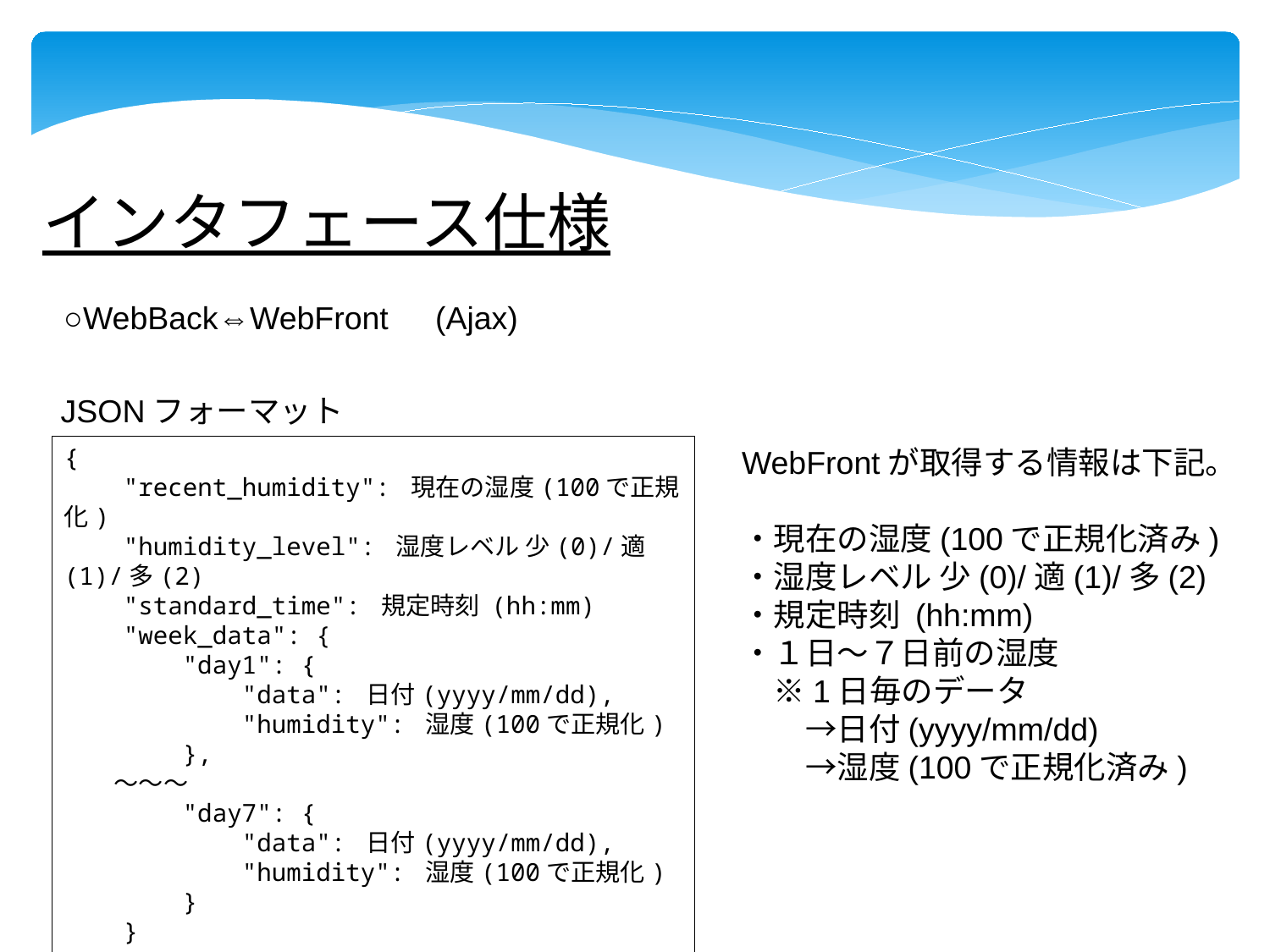

インタフェース仕様
○WebBack⇔WebFront　(Ajax)
JSONフォーマット
{
    "recent_humidity": 現在の湿度(100で正規化)
    "humidity_level": 湿度レベル 少(0)/適(1)/多(2)
    "standard_time": 規定時刻 (hh:mm)
    "week_data": {
        "day1": {
            "data": 日付(yyyy/mm/dd),
            "humidity": 湿度(100で正規化)
        },
        ～～～
        "day7": {
            "data": 日付(yyyy/mm/dd),
            "humidity": 湿度(100で正規化)
        }
    }
}
WebFrontが取得する情報は下記。

・現在の湿度(100で正規化済み)
・湿度レベル 少(0)/適(1)/多(2)
・規定時刻 (hh:mm)
・１日～７日前の湿度
　※1日毎のデータ
　　→日付(yyyy/mm/dd)
　　→湿度(100で正規化済み)